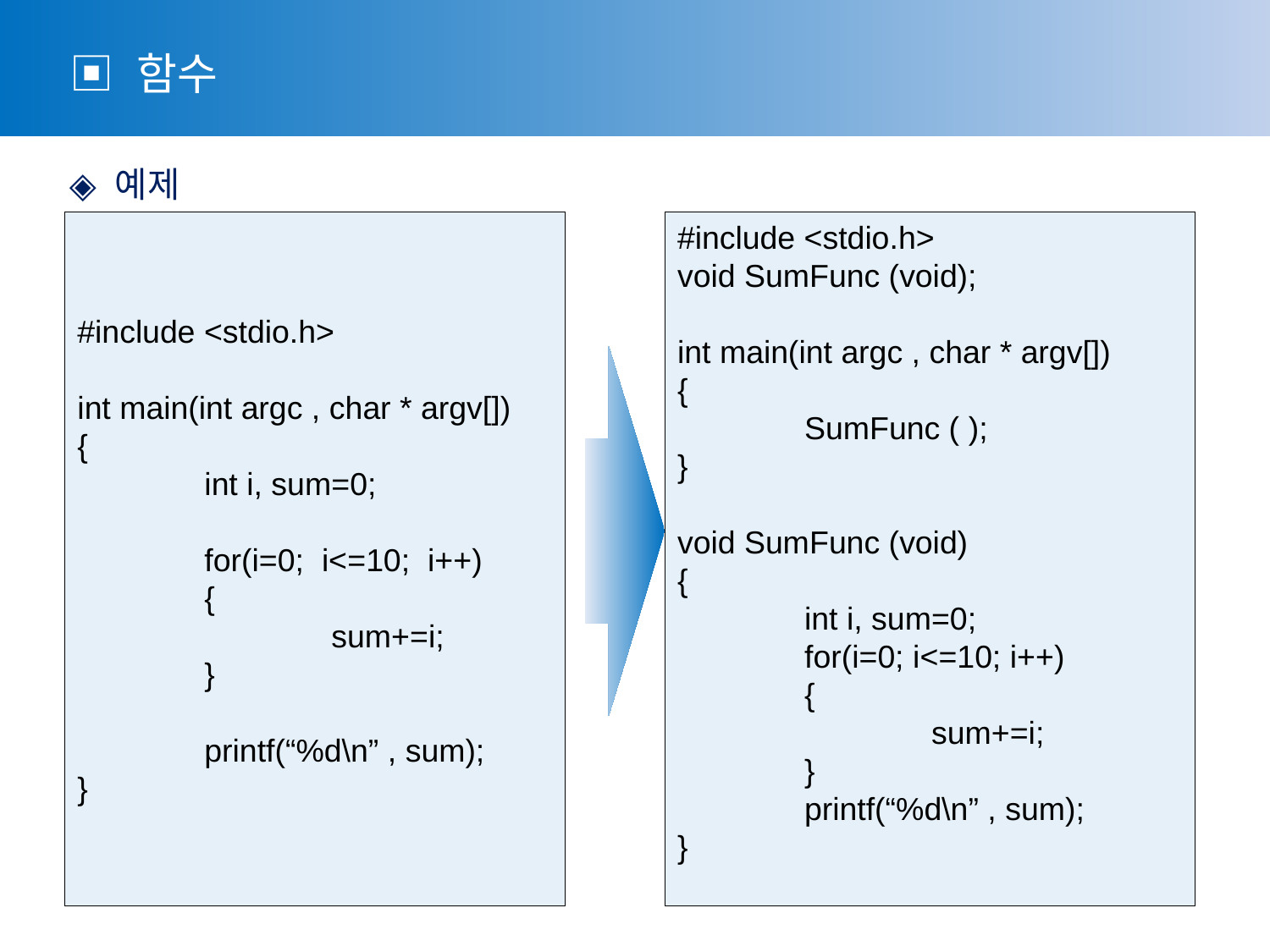

▣ 함수
◈ 예제
#include <stdio.h>

int main(int argc , char * argv[])
{
	int i, sum=0;

	for(i=0;  i<=10;  i++)
	{
		sum+=i;
	}

	printf(“%d\n” , sum);
}
#include <stdio.h>
void SumFunc (void);

int main(int argc , char * argv[])
{
	SumFunc ( );
}

void SumFunc (void)
{
	int i, sum=0;
	for(i=0; i<=10; i++)
	{
		sum+=i;
	}
	printf(“%d\n” , sum);
}